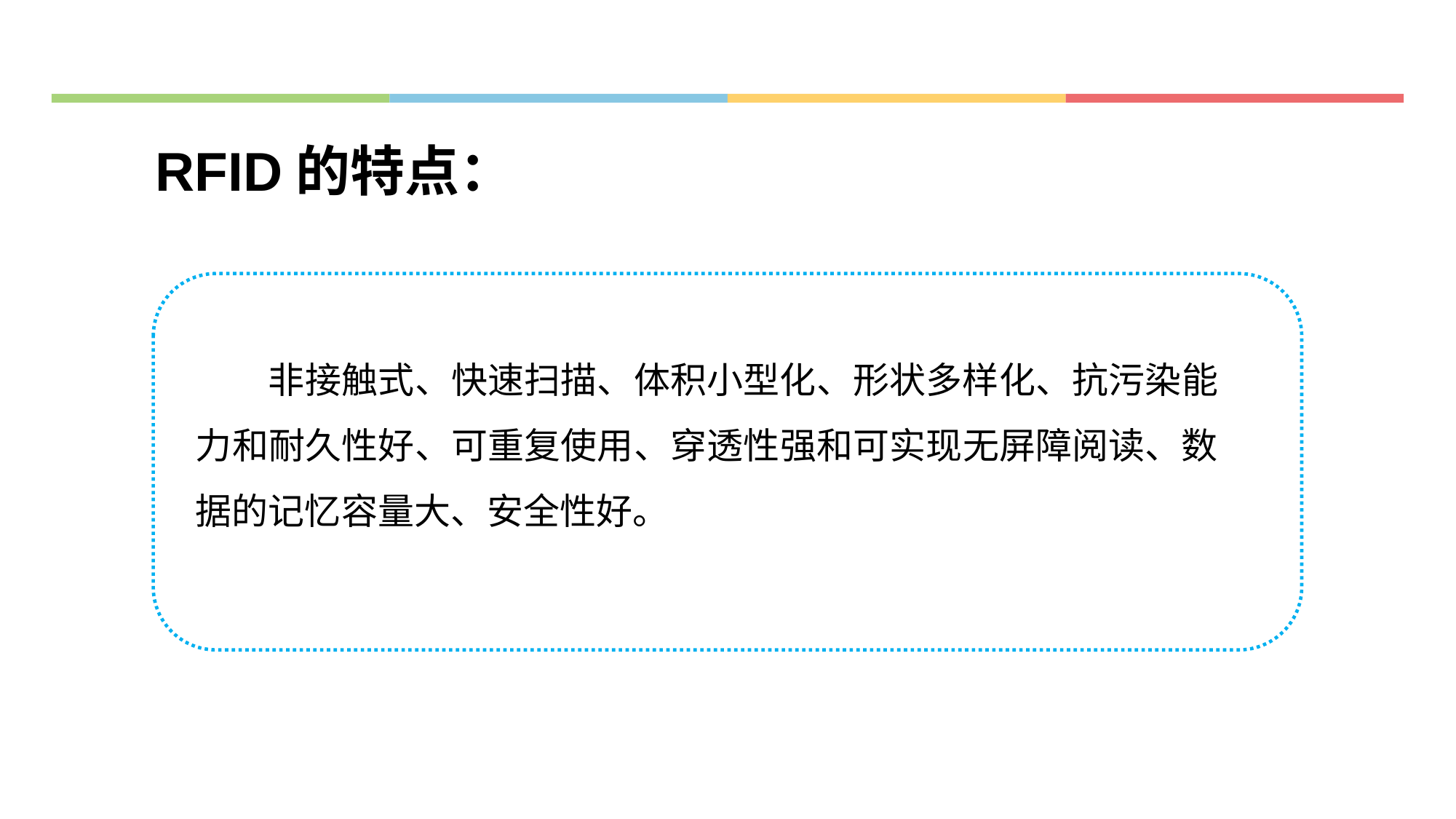

RFID的特点：

非接触式、快速扫描、体积小型化、形状多样化、抗污染能力和耐久性好、可重复使用、穿透性强和可实现无屏障阅读、数据的记忆容量大、安全性好。